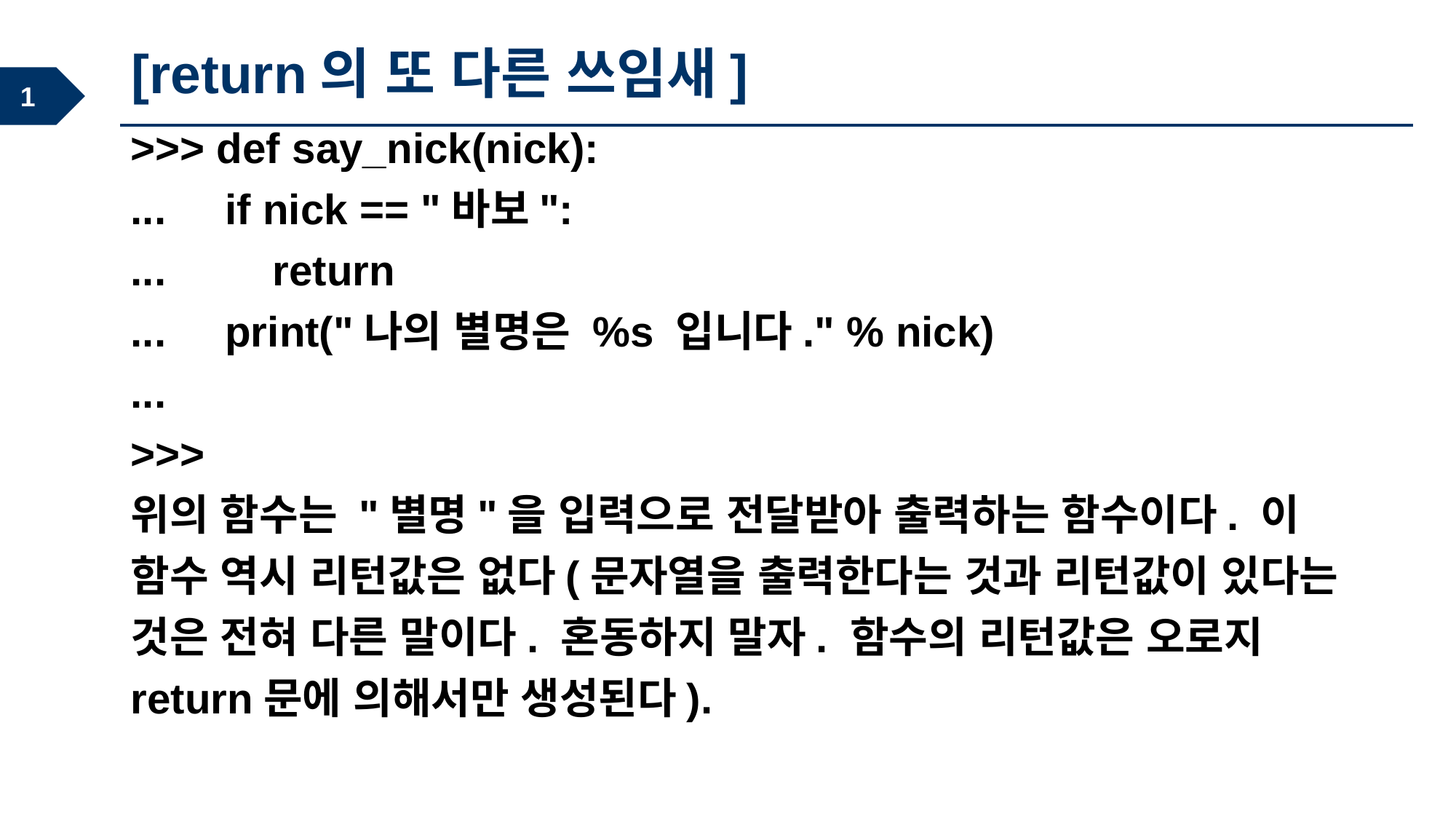

[return의 또 다른 쓰임새]
>>> def say_nick(nick):
...     if nick == "바보":
...         return
...     print("나의 별명은 %s 입니다." % nick)
...
>>>
위의 함수는 "별명"을 입력으로 전달받아 출력하는 함수이다. 이 함수 역시 리턴값은 없다(문자열을 출력한다는 것과 리턴값이 있다는 것은 전혀 다른 말이다. 혼동하지 말자. 함수의 리턴값은 오로지 return문에 의해서만 생성된다).